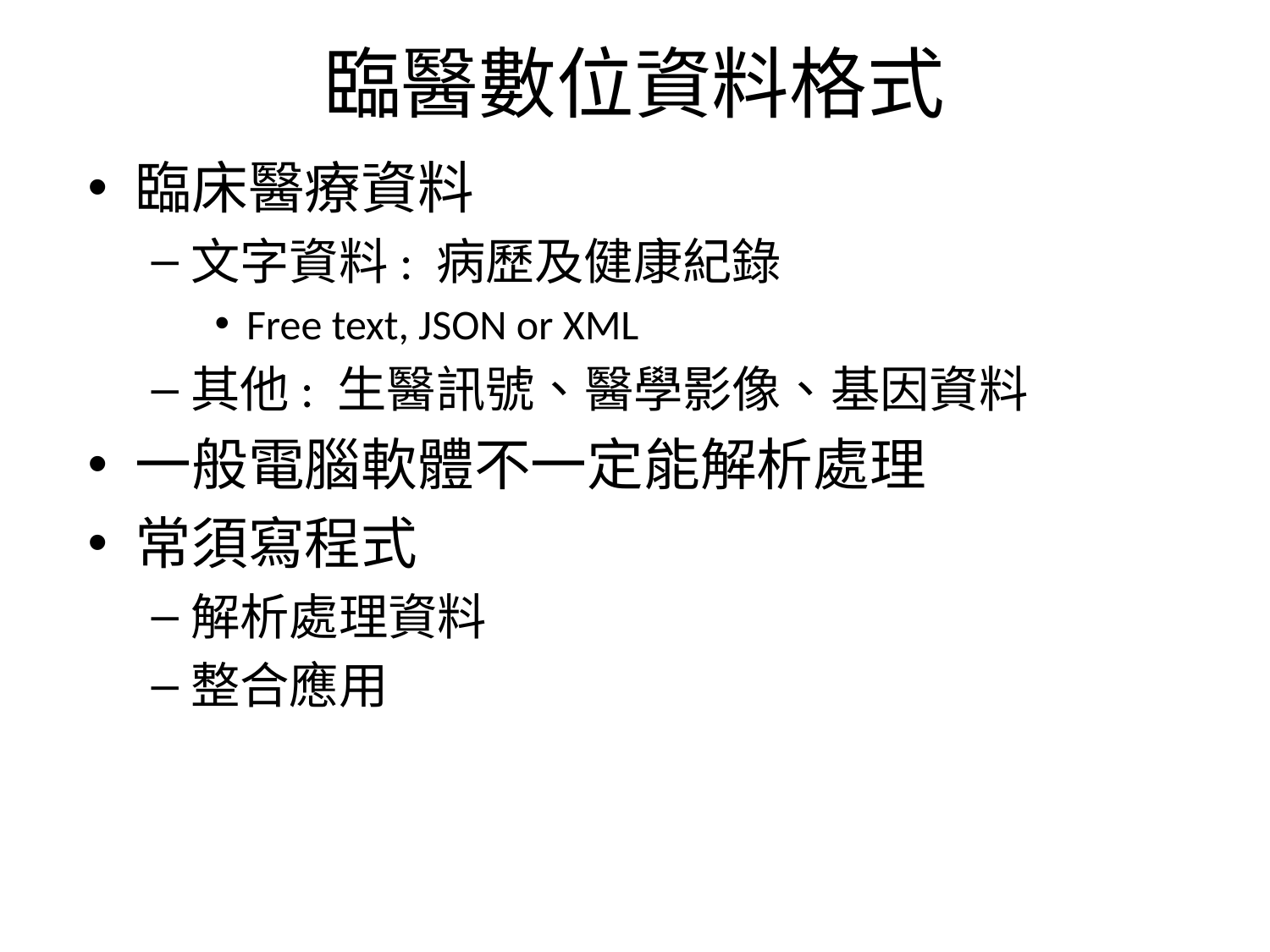

# 臨醫數位資料格式
臨床醫療資料
文字資料: 病歷及健康紀錄
Free text, JSON or XML
其他: 生醫訊號、醫學影像、基因資料
一般電腦軟體不一定能解析處理
常須寫程式
解析處理資料
整合應用